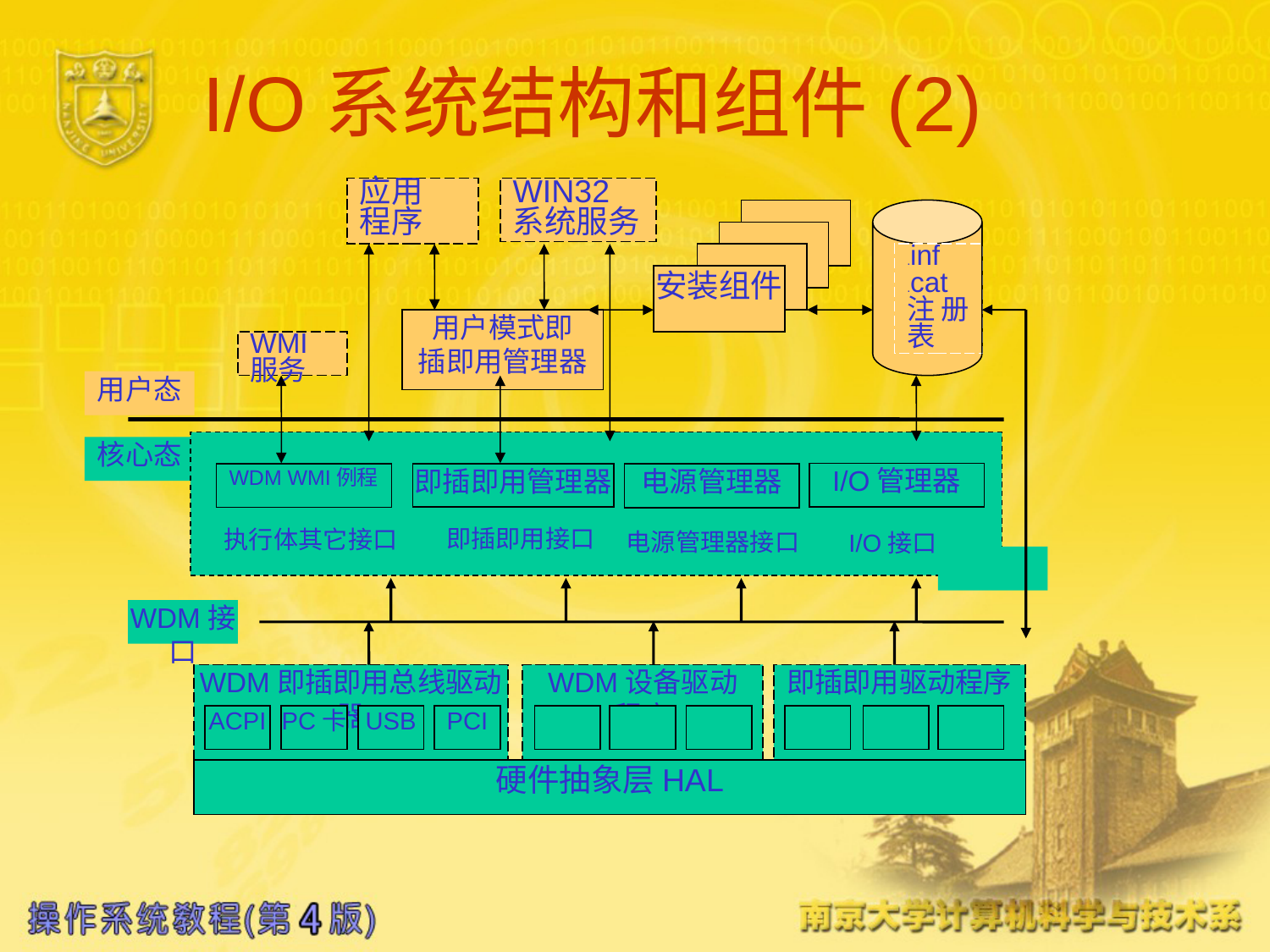

# I/O系统结构和组件(2)
应用
程序
WIN32
系统服务

安装组件

.inf
.cat
注册表
用户模式即
插即用管理器

WMI服务

用户态

核心态
I/O管理器
WDM WMI例程
即插即用管理器
电源管理器
即插即用接口
执行体其它接口
电源管理器接口
I/O接口

WDM接口

WDM即插即用总线驱动器
WDM设备驱动程序
即插即用驱动程序
ACPI
PC卡
USB
PCI

硬件抽象层HAL